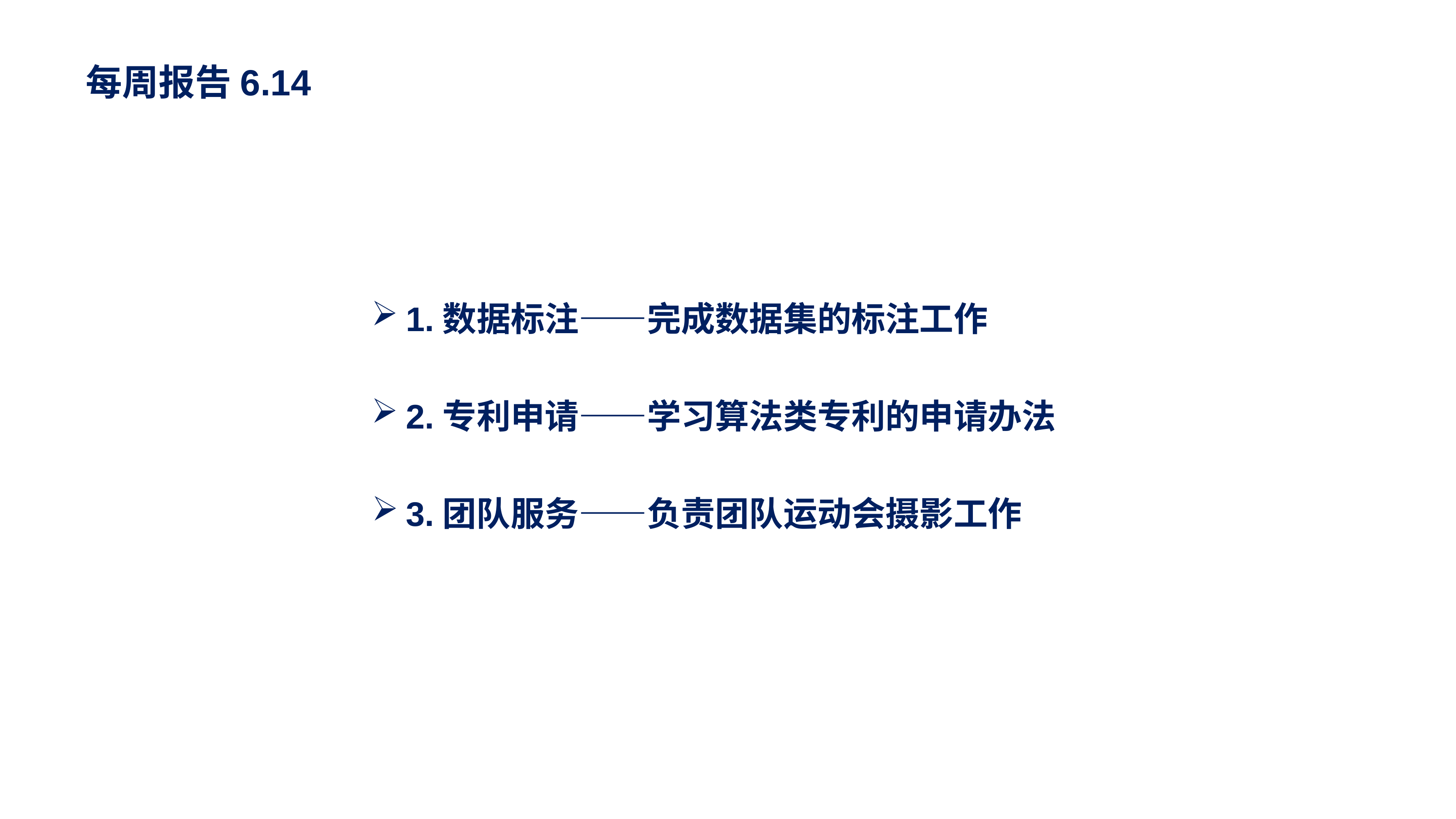

每周报告6.14
1.数据标注——完成数据集的标注工作
2.专利申请——学习算法类专利的申请办法
3.团队服务——负责团队运动会摄影工作